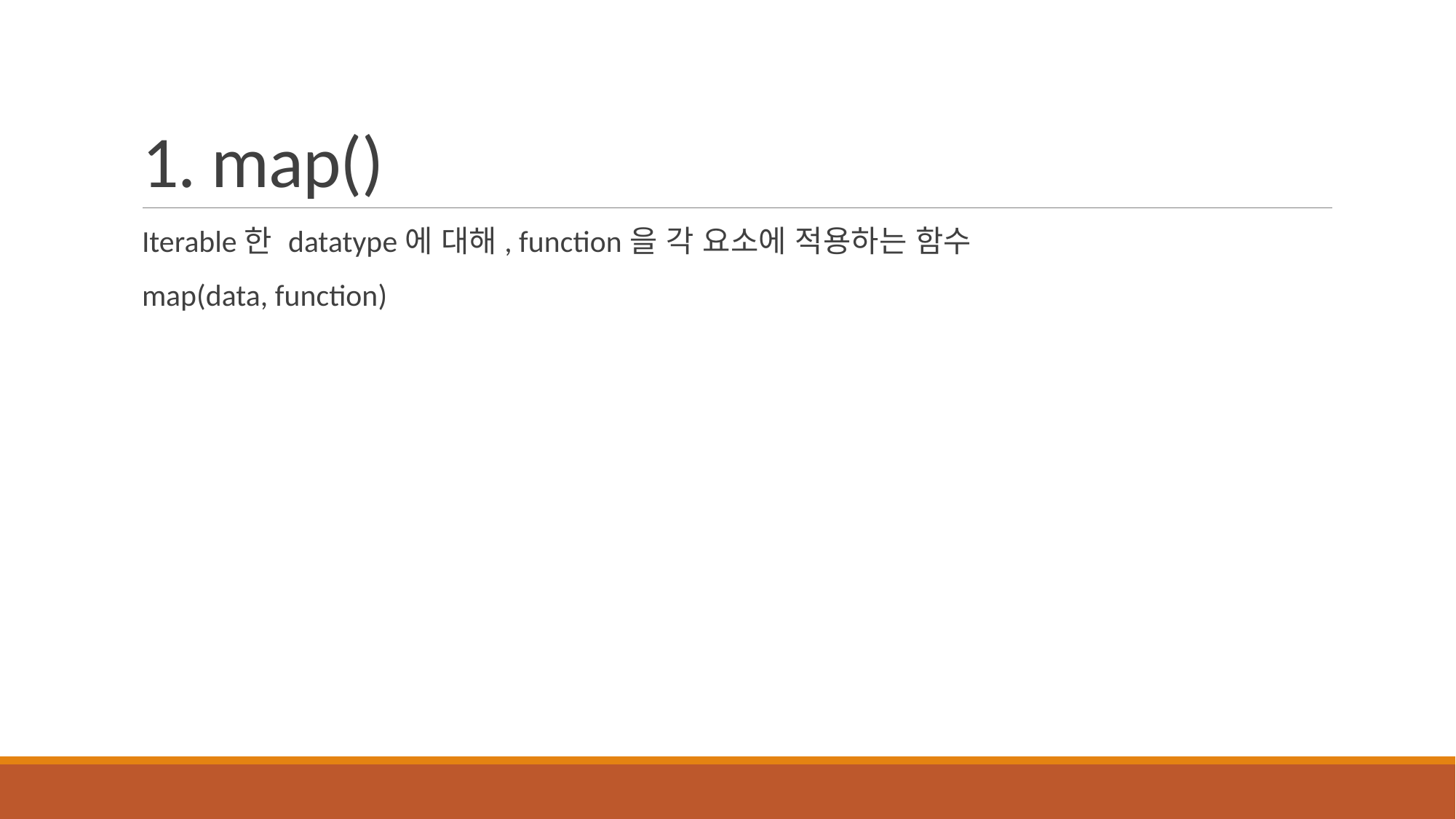

# 1. map()
Iterable한 datatype에 대해, function을 각 요소에 적용하는 함수
map(data, function)